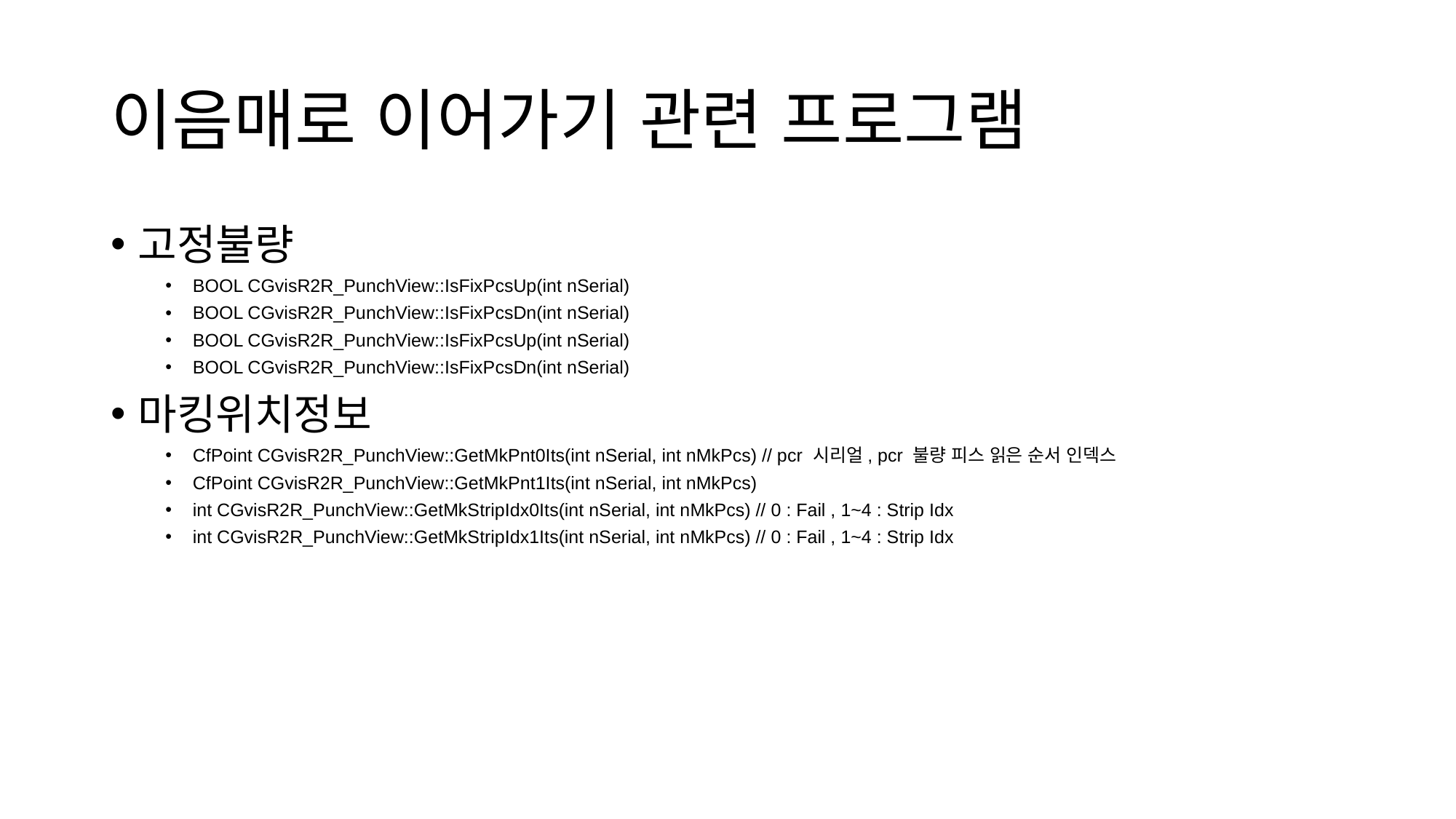

# 이음매로 이어가기 관련 프로그램
고정불량
BOOL CGvisR2R_PunchView::IsFixPcsUp(int nSerial)
BOOL CGvisR2R_PunchView::IsFixPcsDn(int nSerial)
BOOL CGvisR2R_PunchView::IsFixPcsUp(int nSerial)
BOOL CGvisR2R_PunchView::IsFixPcsDn(int nSerial)
마킹위치정보
CfPoint CGvisR2R_PunchView::GetMkPnt0Its(int nSerial, int nMkPcs) // pcr 시리얼, pcr 불량 피스 읽은 순서 인덱스
CfPoint CGvisR2R_PunchView::GetMkPnt1Its(int nSerial, int nMkPcs)
int CGvisR2R_PunchView::GetMkStripIdx0Its(int nSerial, int nMkPcs) // 0 : Fail , 1~4 : Strip Idx
int CGvisR2R_PunchView::GetMkStripIdx1Its(int nSerial, int nMkPcs) // 0 : Fail , 1~4 : Strip Idx